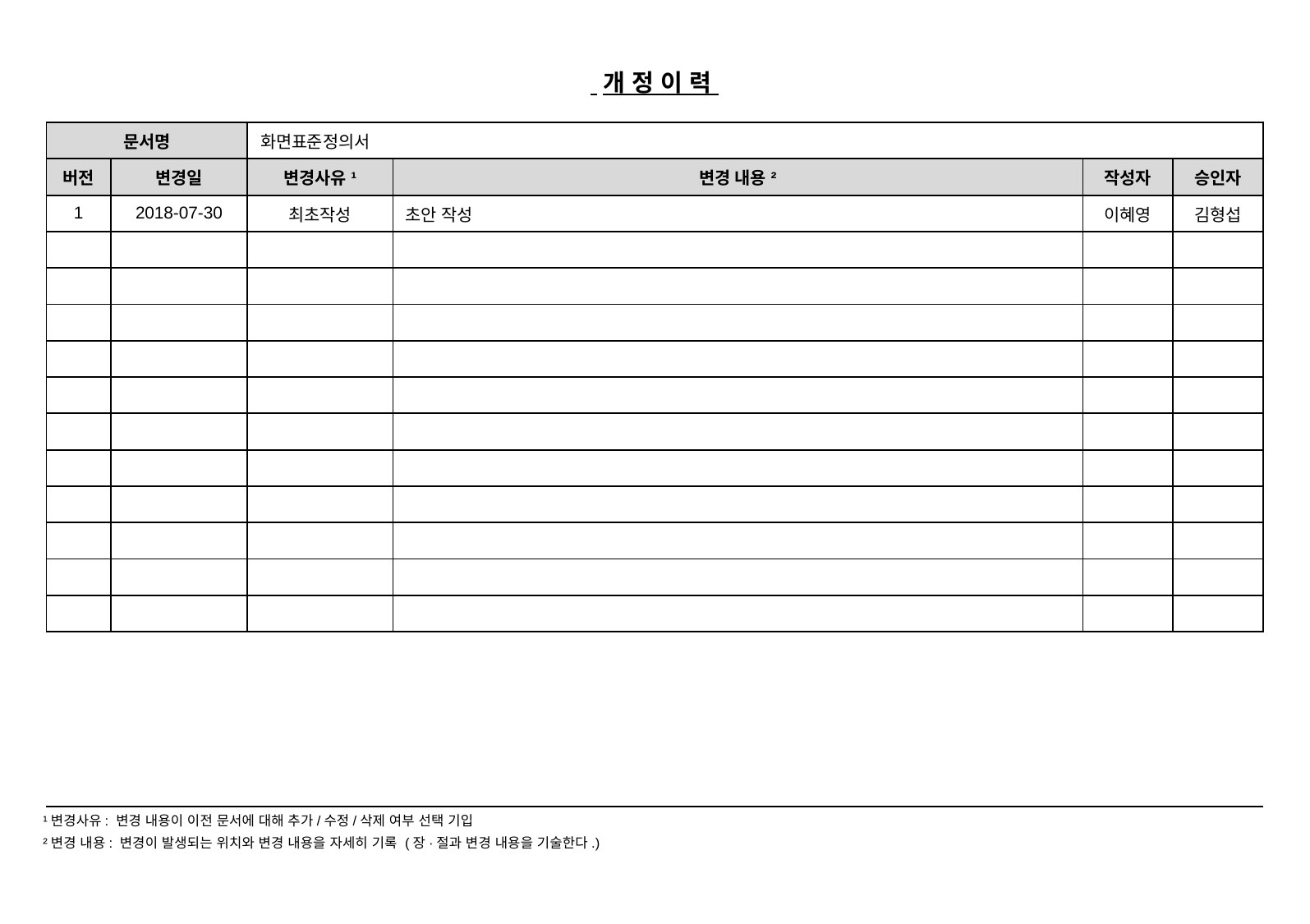

개 정 이 력
| 문서명 |  | 화면표준정의서 |  |  |  |
| --- | --- | --- | --- | --- | --- |
| 버전 | 변경일 | 변경사유¹ | 변경 내용² | 작성자 | 승인자 |
| 1 | 2018-07-30 | 최초작성 | 초안 작성 | 이혜영 | 김형섭 |
|  |  |  |  |  |  |
|  |  |  |  |  |  |
|  |  |  |  |  |  |
|  |  |  |  |  |  |
|  |  |  |  |  |  |
|  |  |  |  |  |  |
|  |  |  |  |  |  |
|  |  |  |  |  |  |
|  |  |  |  |  |  |
|  |  |  |  |  |  |
|  |  |  |  |  |  |
¹변경사유: 변경 내용이 이전 문서에 대해 추가/수정/삭제 여부 선택 기입
²변경 내용: 변경이 발생되는 위치와 변경 내용을 자세히 기록 (장·절과 변경 내용을 기술한다.)